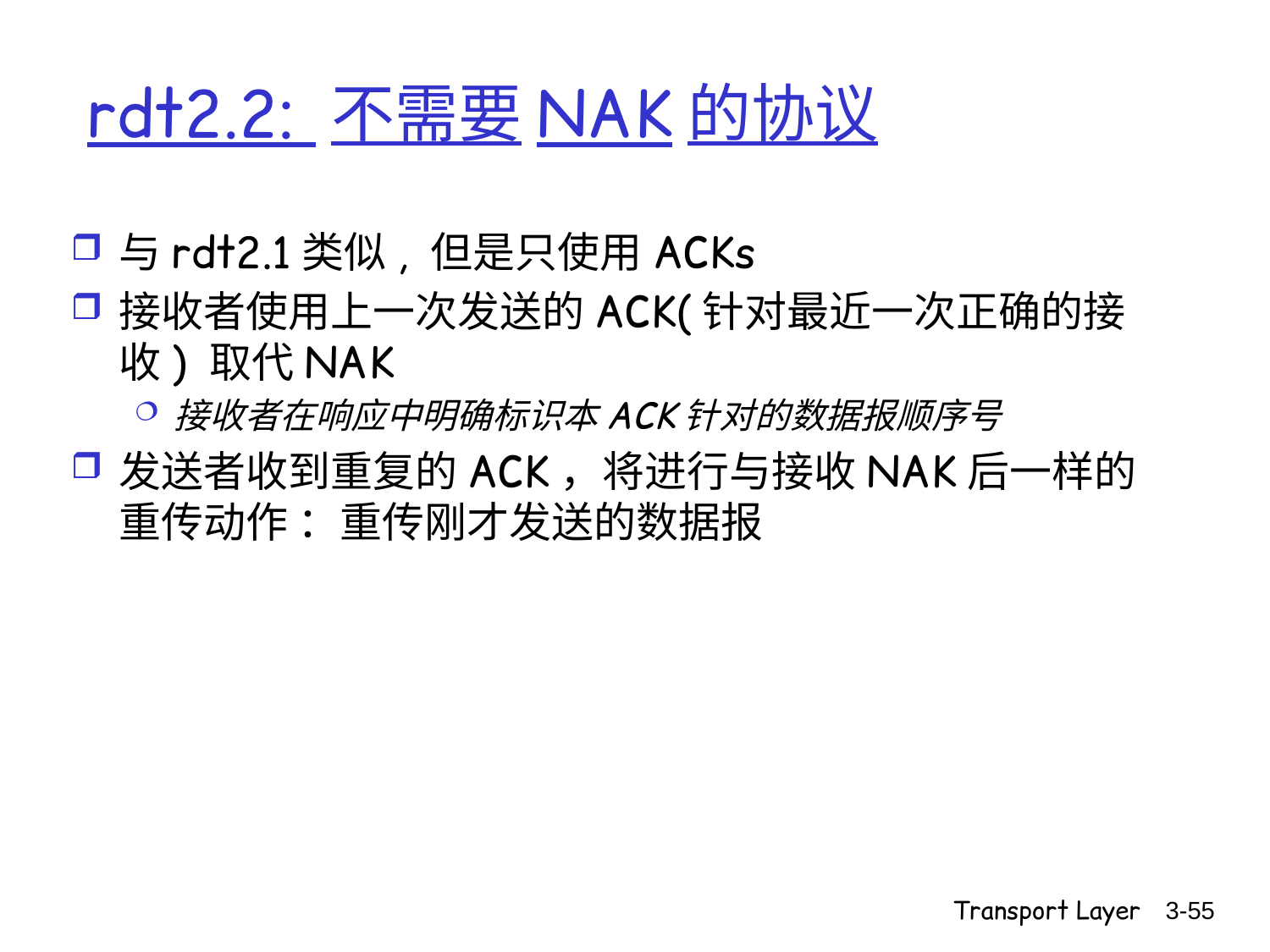

# rdt2.2: 不需要NAK的协议
与rdt2.1类似, 但是只使用ACKs
接收者使用上一次发送的ACK(针对最近一次正确的接收) 取代NAK
接收者在响应中明确标识本ACK针对的数据报顺序号
发送者收到重复的ACK，将进行与接收NAK后一样的重传动作 ：重传刚才发送的数据报
Transport Layer
3-55